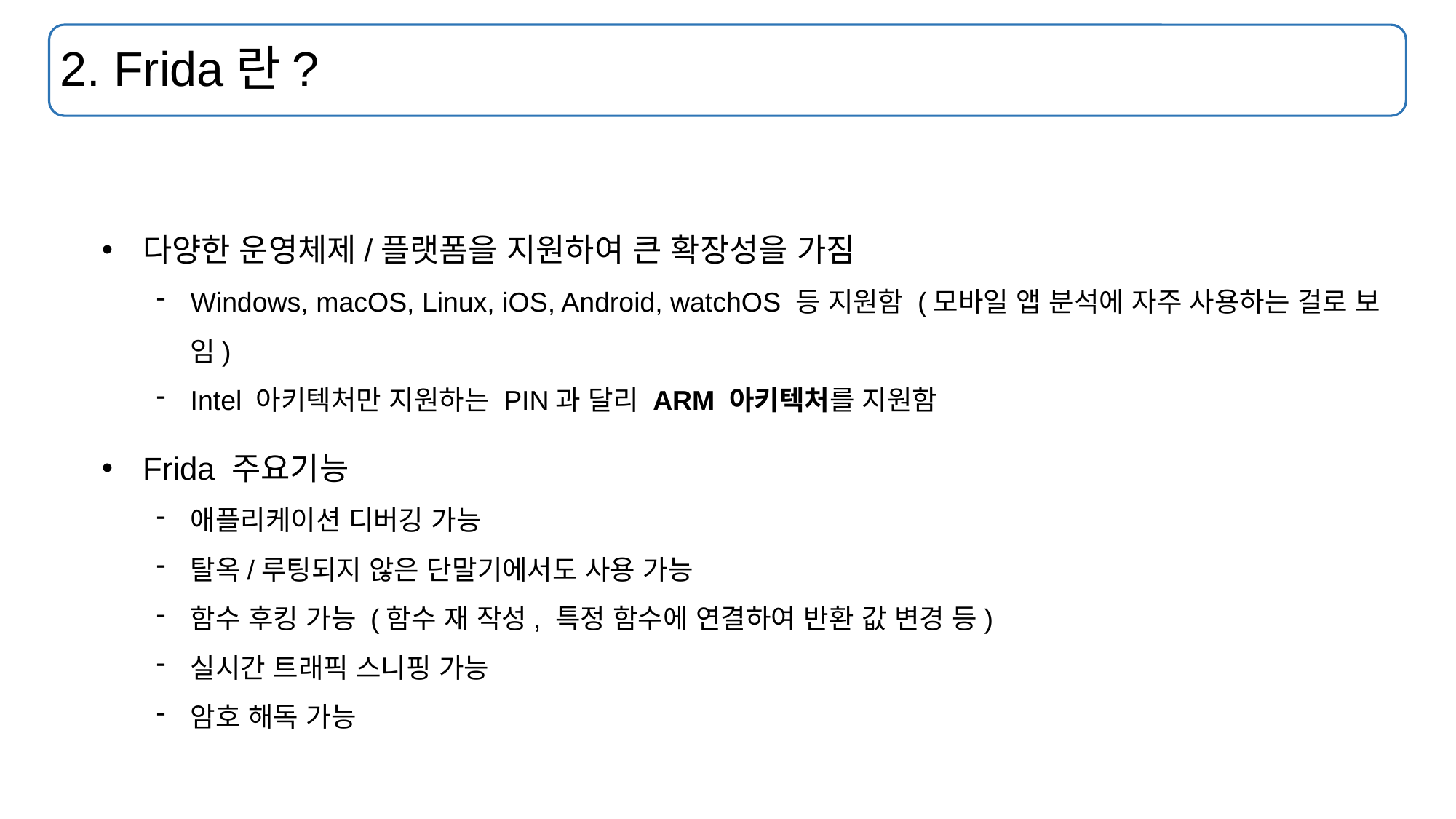

# 2. Frida란?
다양한 운영체제/플랫폼을 지원하여 큰 확장성을 가짐
Windows, macOS, Linux, iOS, Android, watchOS 등 지원함 (모바일 앱 분석에 자주 사용하는 걸로 보임)
Intel 아키텍처만 지원하는 PIN과 달리 ARM 아키텍처를 지원함

Frida 주요기능
애플리케이션 디버깅 가능
탈옥/루팅되지 않은 단말기에서도 사용 가능
함수 후킹 가능 (함수 재 작성, 특정 함수에 연결하여 반환 값 변경 등)
실시간 트래픽 스니핑 가능
암호 해독 가능